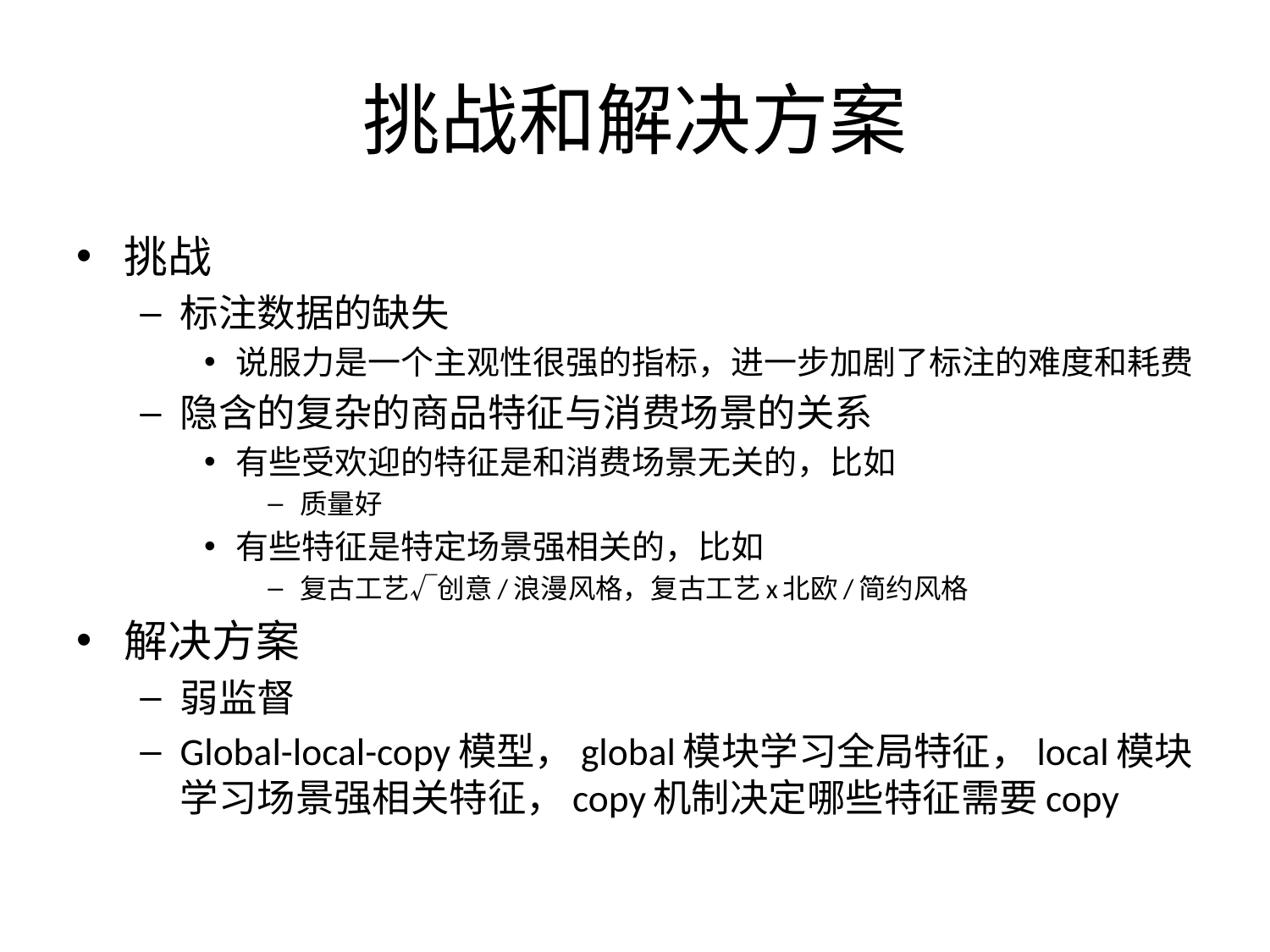

# 挑战和解决方案
挑战
标注数据的缺失
说服力是一个主观性很强的指标，进一步加剧了标注的难度和耗费
隐含的复杂的商品特征与消费场景的关系
有些受欢迎的特征是和消费场景无关的，比如
质量好
有些特征是特定场景强相关的，比如
复古工艺√创意/浪漫风格，复古工艺x北欧/简约风格
解决方案
弱监督
Global-local-copy模型，global模块学习全局特征，local模块学习场景强相关特征，copy机制决定哪些特征需要copy